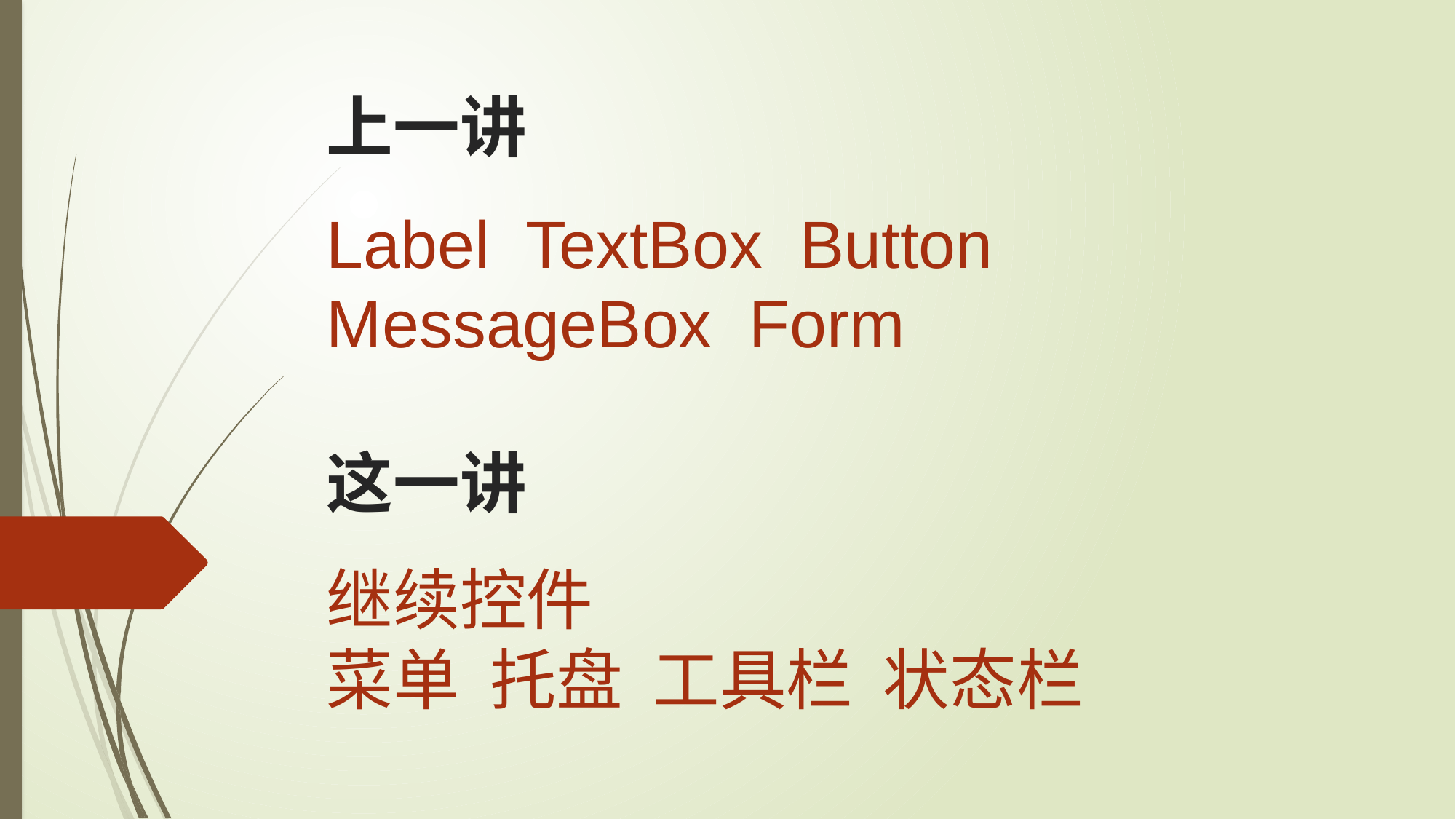

上一讲

Label  TextBox  Button
MessageBox  Form

这一讲

继续控件
菜单  托盘  工具栏  状态栏